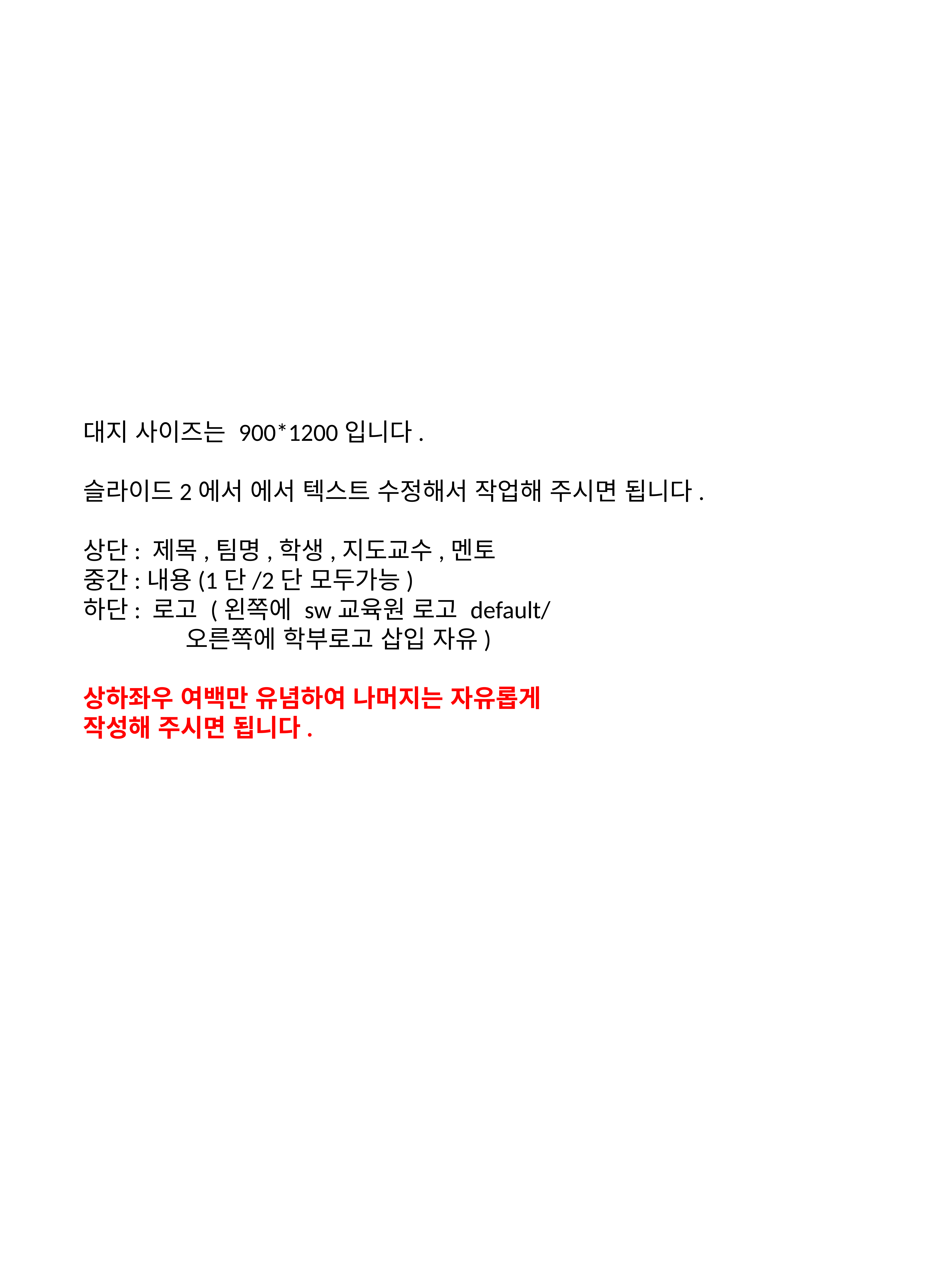

대지 사이즈는 900*1200입니다.

슬라이드2에서 에서 텍스트 수정해서 작업해 주시면 됩니다.

상단: 제목,팀명,학생,지도교수,멘토
중간:내용(1단/2단 모두가능)
하단: 로고 (왼쪽에 sw교육원 로고 default/
              오른쪽에 학부로고 삽입 자유)

상하좌우 여백만 유념하여 나머지는 자유롭게
작성해 주시면 됩니다.